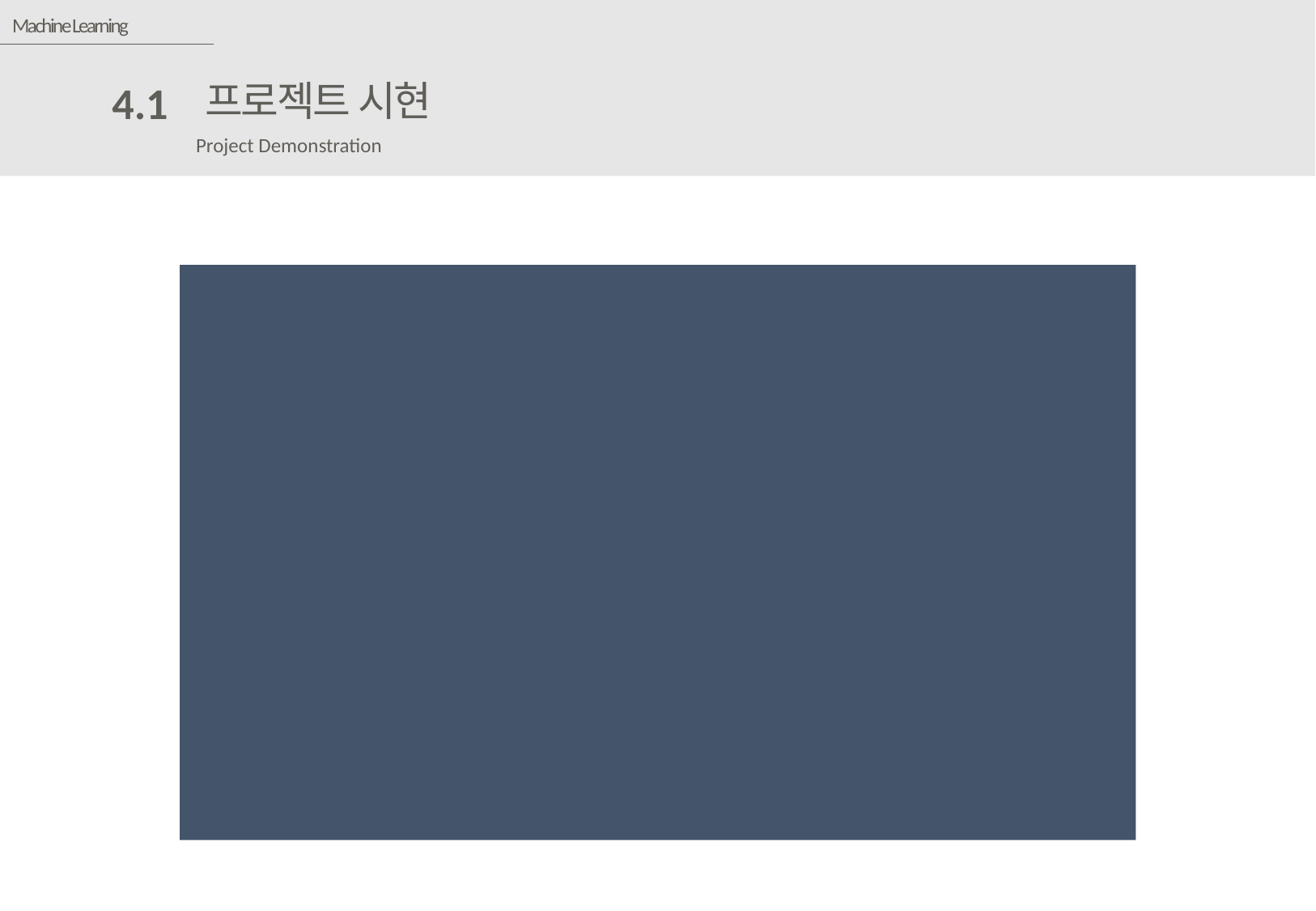

Machine Learning
프로젝트 시현
4.1
Project Demonstration